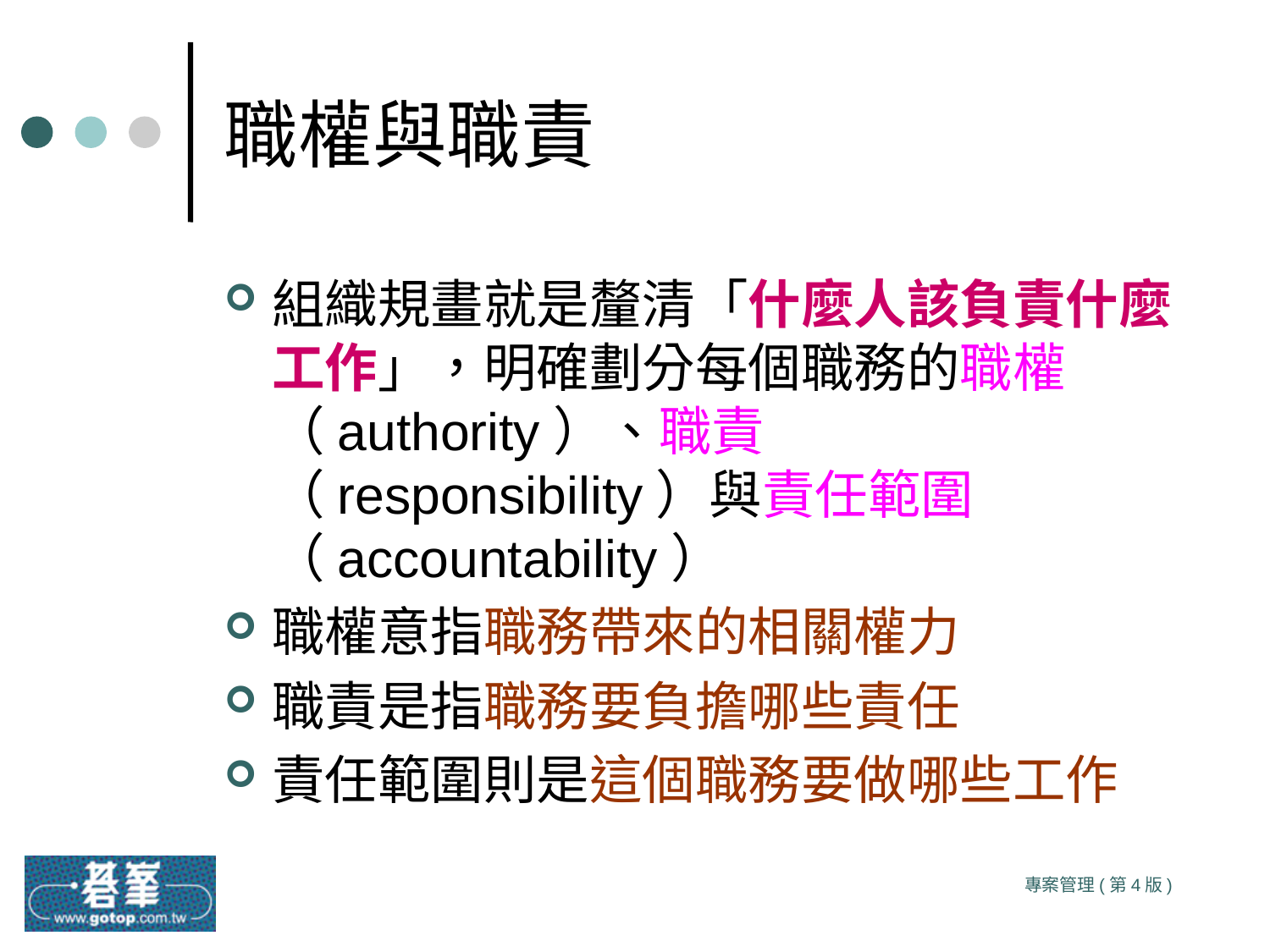

# 職權與職責
組織規畫就是釐清「什麼人該負責什麼工作」，明確劃分每個職務的職權（authority）、職責（responsibility）與責任範圍（accountability）
職權意指職務帶來的相關權力
職責是指職務要負擔哪些責任
責任範圍則是這個職務要做哪些工作
專案管理(第4版)